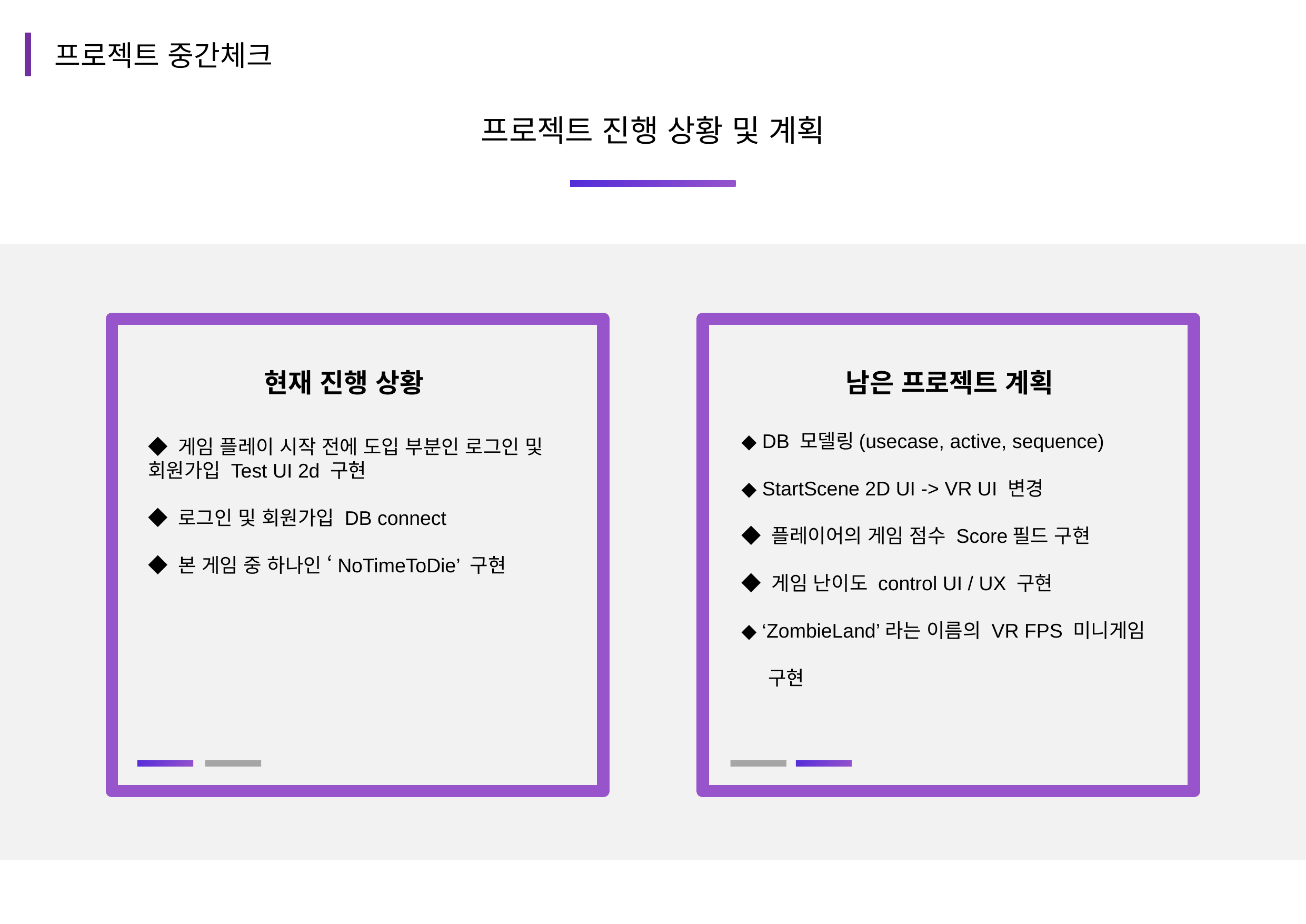

프로젝트 중간체크
프로젝트 진행 상황 및 계획

현재 진행 상황
남은 프로젝트 계획
◆ DB 모델링(usecase, active, sequence)

◆ StartScene 2D UI -> VR UI 변경

◆ 플레이어의 게임 점수 Score필드 구현

◆ 게임 난이도 control UI / UX 구현

◆ ‘ZombieLand’라는 이름의 VR FPS 미니게임
    구현
◆ 게임 플레이 시작 전에 도입 부분인 로그인 및 회원가입 Test UI 2d 구현

◆ 로그인 및 회원가입 DB connect

◆ 본 게임 중 하나인 ‘NoTimeToDie’ 구현